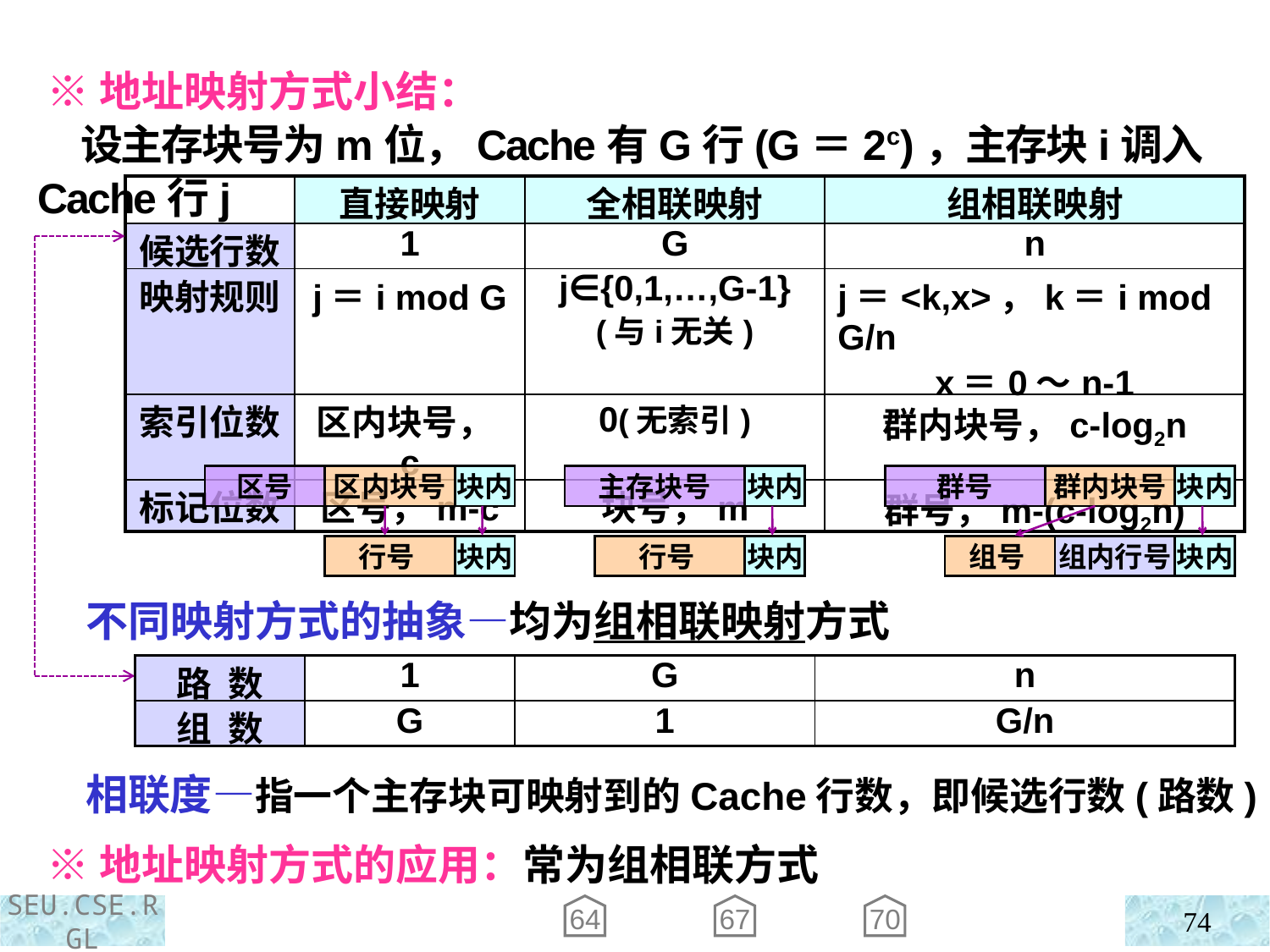

※地址映射方式小结：
    设主存块号为m位，Cache有G行(G＝2c)，主存块i调入Cache行j
|  | 直接映射 | 全相联映射 | 组相联映射 |
| --- | --- | --- | --- |
| 候选行数 | 1 | G | n |
| 映射规则 | j＝i mod G | j∈{0,1,…,G-1} (与i无关) | j＝<k,x>，k＝i mod G/n x＝0～n-1 |
| 索引位数 | 区内块号，c | 0(无索引) | 群内块号，c-log2n |
| 标记位数 | 区号，m-c | 块号，m | 群号，m-(c-log2n) |
区号
区内块号
块内
主存块号
块内
群号
群内块号
块内

行号
组内行号
块内
行号
块内
组号
块内
    不同映射方式的抽象—均为组相联映射方式
| 路 数 | 1 | G | n |
| --- | --- | --- | --- |
| 组 数 | G | 1 | G/n |
    相联度—指一个主存块可映射到的Cache行数，即候选行数(路数)
 ※地址映射方式的应用：常为组相联方式
64
67
70
74